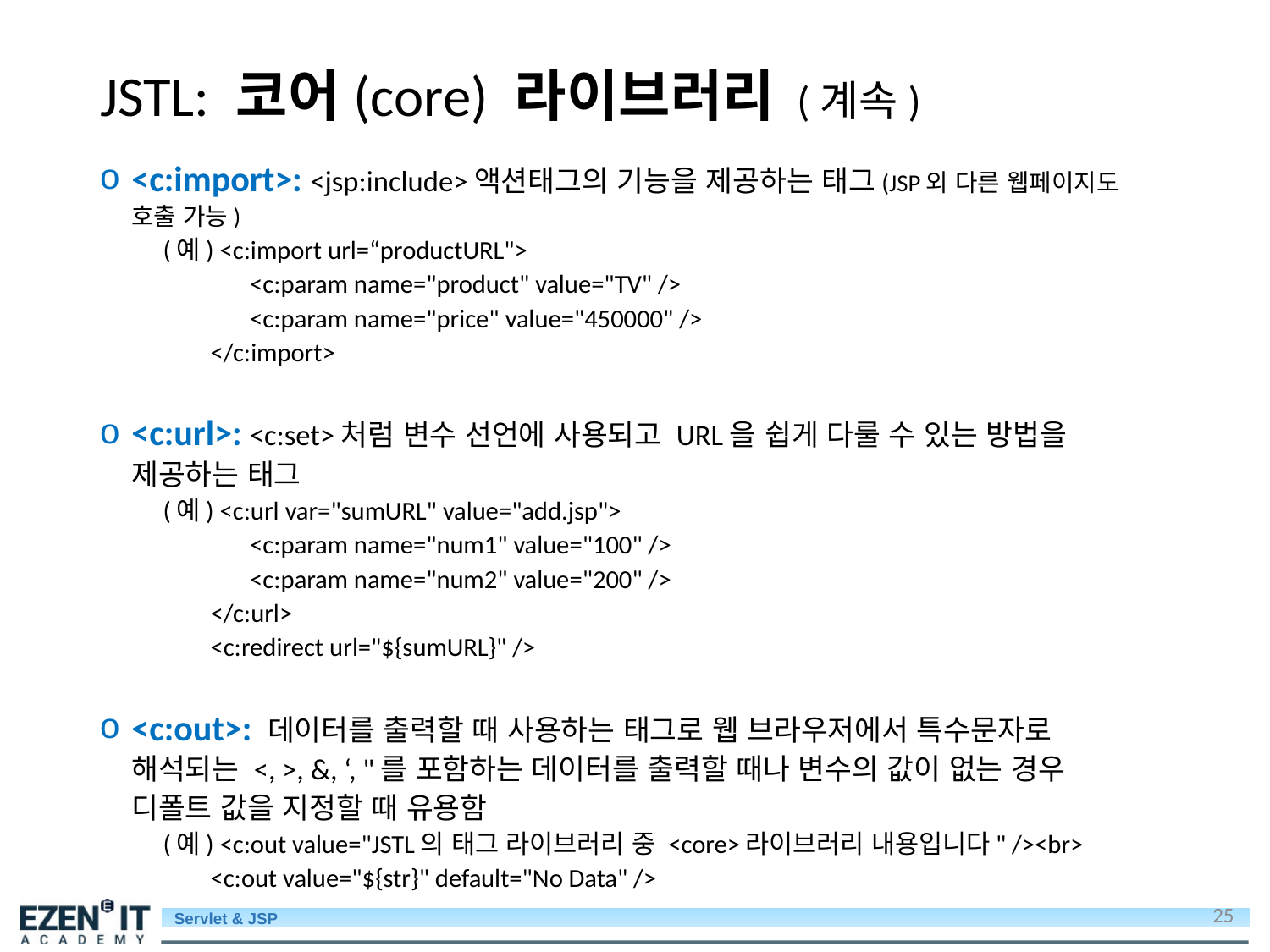

# JSTL: 코어(core) 라이브러리 (계속)
<c:import>: <jsp:include>액션태그의 기능을 제공하는 태그(JSP외 다른 웹페이지도 호출 가능)
(예) <c:import url=“productURL">
    <c:param name="product" value="TV" />
    <c:param name="price" value="450000" />
        </c:import>
<c:url>: <c:set>처럼 변수 선언에 사용되고 URL을 쉽게 다룰 수 있는 방법을      제공하는 태그
(예) <c:url var="sumURL" value="add.jsp">
    <c:param name="num1" value="100" />
    <c:param name="num2" value="200" />
        </c:url>
        <c:redirect url="${sumURL}" />
<c:out>: 데이터를 출력할 때 사용하는 태그로 웹 브라우저에서 특수문자로     해석되는 <, >, &, ‘, "를 포함하는 데이터를 출력할 때나 변수의 값이 없는 경우   디폴트 값을 지정할 때 유용함
(예) <c:out value="JSTL의 태그 라이브러리 중 <core>라이브러리 내용입니다" /><br>
        <c:out value="${str}" default="No Data" />
25